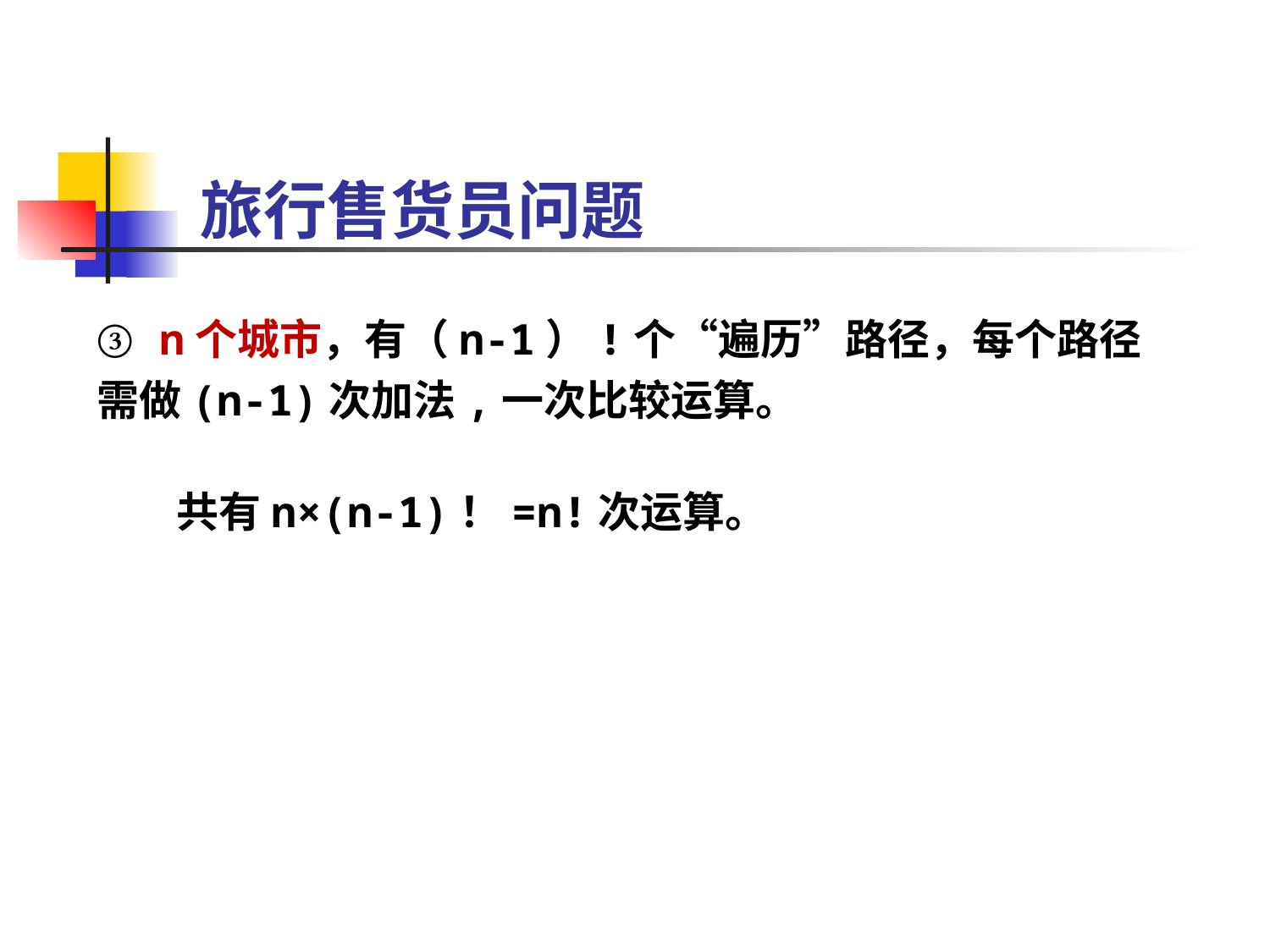

旅行售货员问题
③ n个城市，有（n-1）!个“遍历”路径，每个路径需做(n-1)次加法,一次比较运算。
      共有n×(n-1)！=n!次运算。